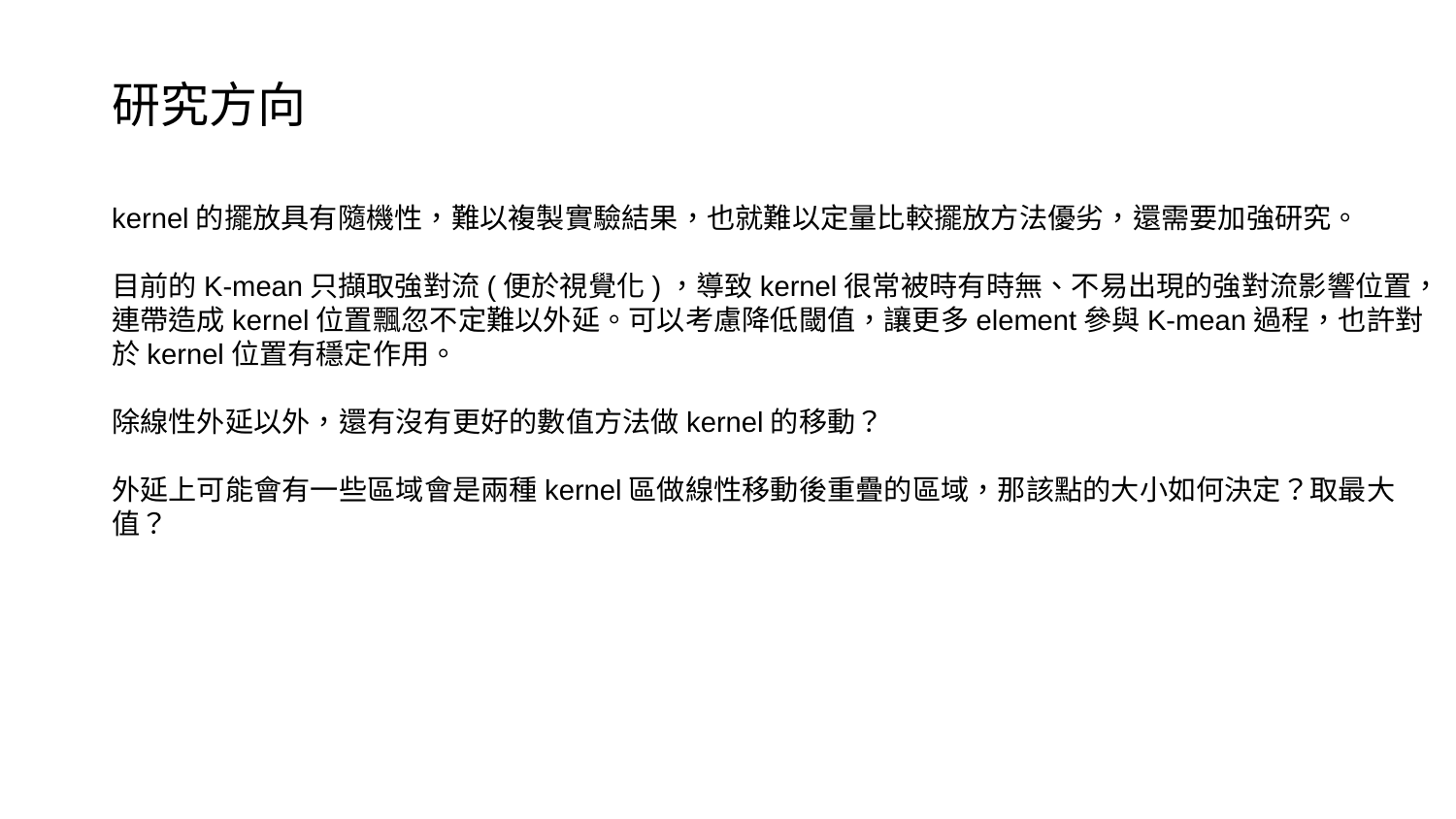

研究方向

kernel的擺放具有隨機性，難以複製實驗結果，也就難以定量比較擺放方法優劣，還需要加強研究。

目前的K-mean只擷取強對流(便於視覺化)，導致kernel很常被時有時無、不易出現的強對流影響位置，連帶造成kernel位置飄忽不定難以外延。可以考慮降低閾值，讓更多element參與K-mean過程，也許對於kernel位置有穩定作用。

除線性外延以外，還有沒有更好的數值方法做kernel的移動？

外延上可能會有一些區域會是兩種kernel區做線性移動後重疊的區域，那該點的大小如何決定？取最大值？